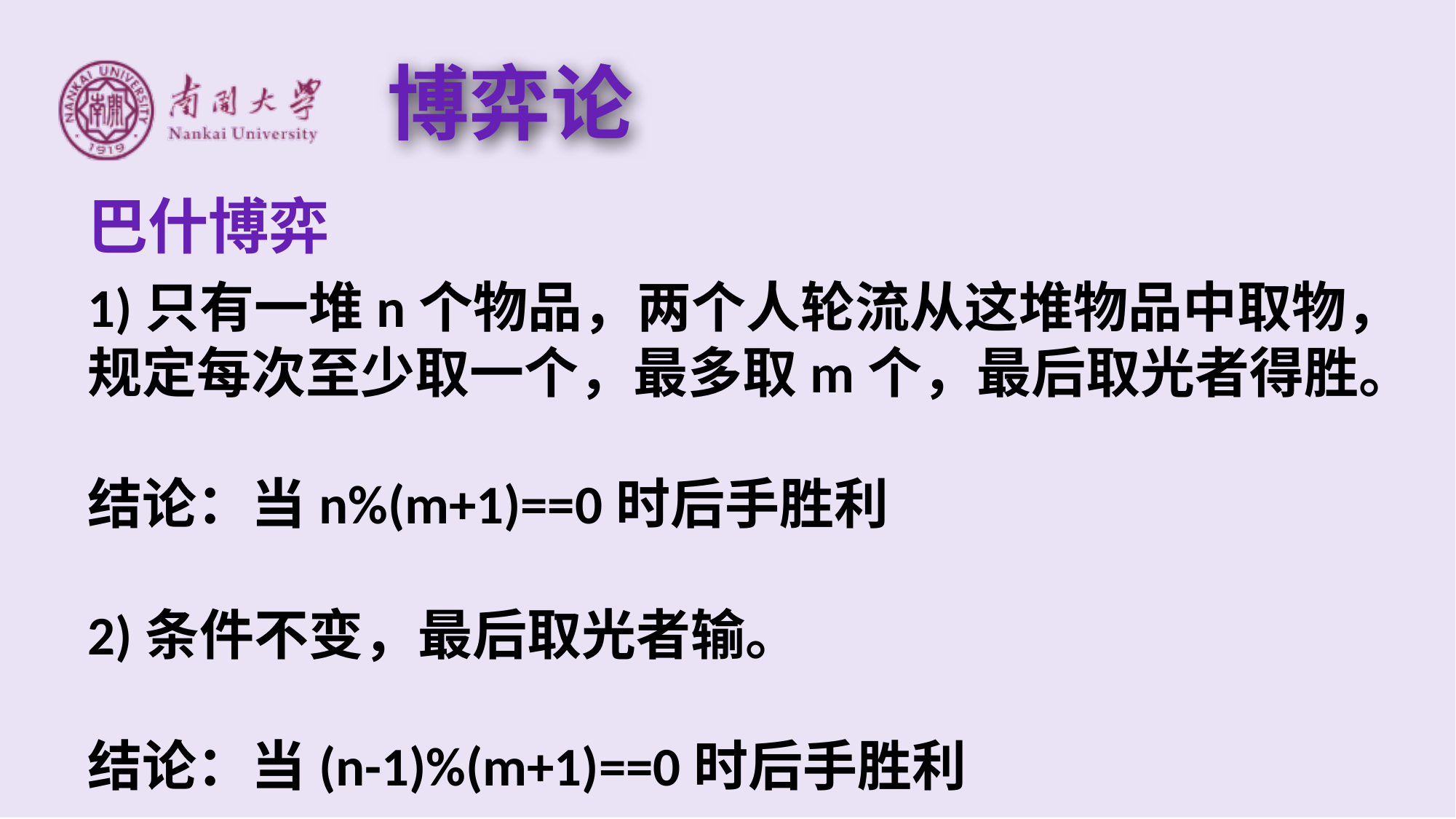

博弈论
巴什博弈
1)只有一堆n个物品，两个人轮流从这堆物品中取物，规定每次至少取一个，最多取m个，最后取光者得胜。

结论：当n%(m+1)==0时后手胜利

2)条件不变，最后取光者输。

结论：当(n-1)%(m+1)==0时后手胜利